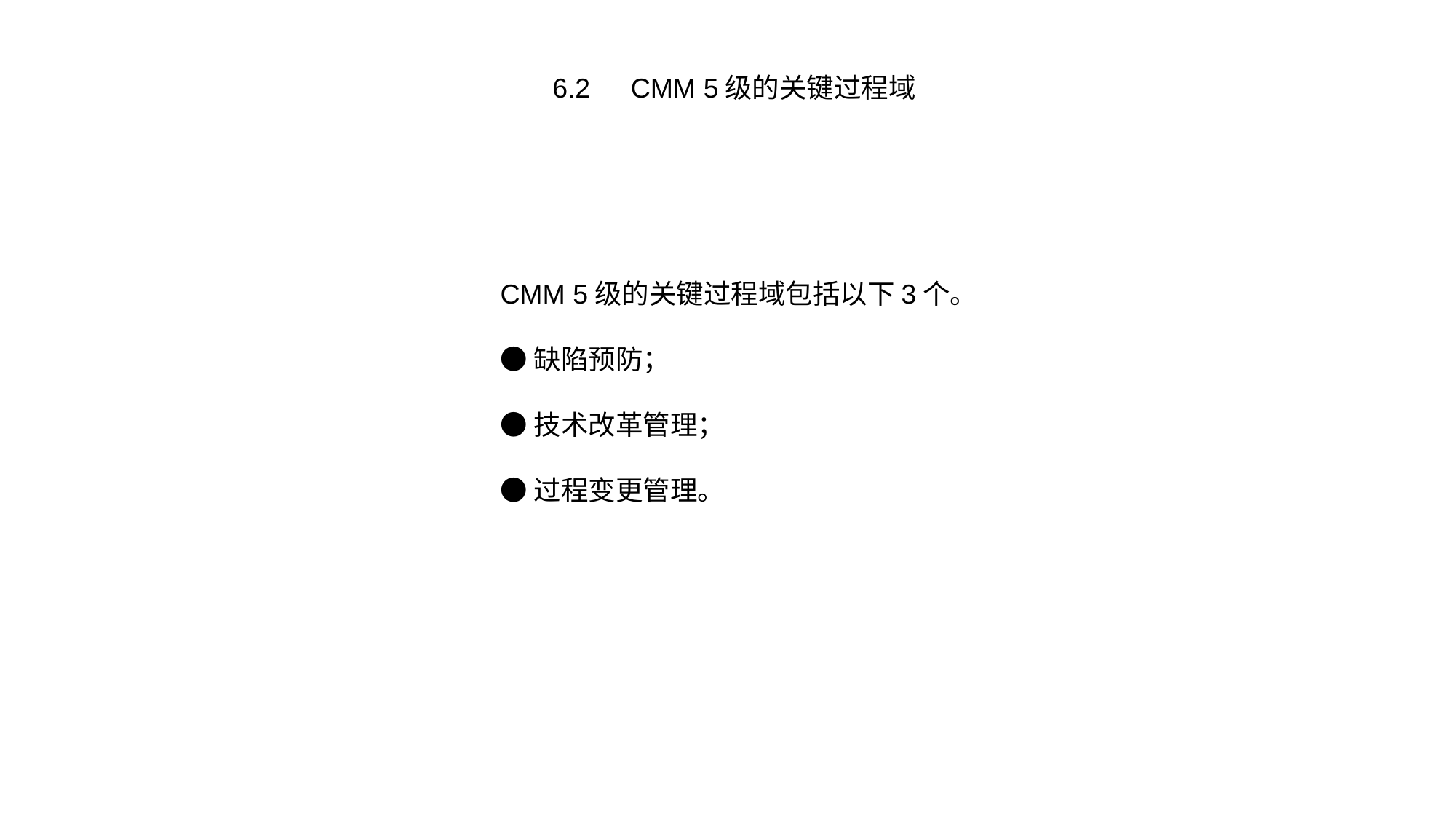

6.2　CMM 5级的关键过程域
CMM 5级的关键过程域包括以下3个。
●缺陷预防；
●技术改革管理；
●过程变更管理。